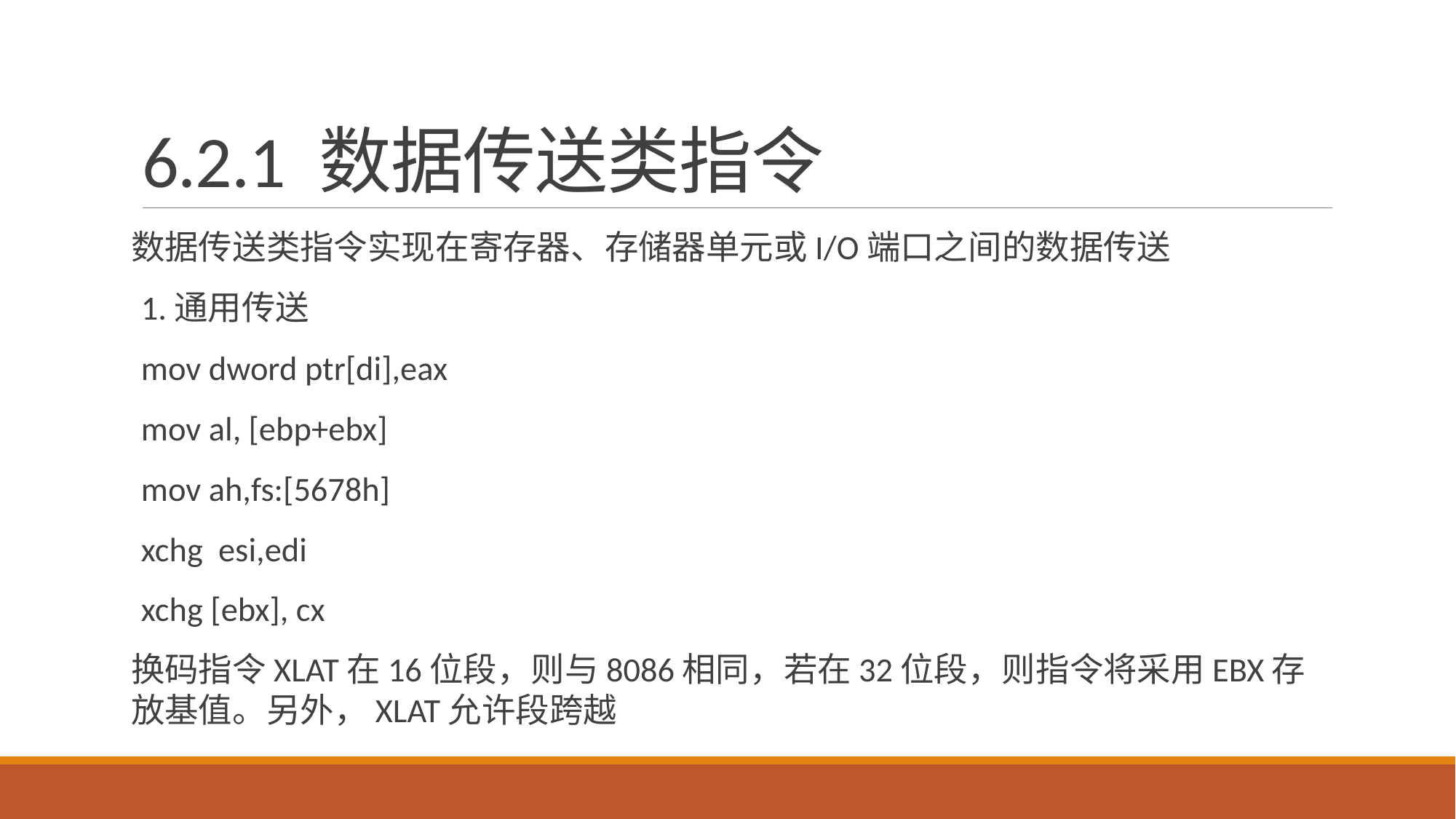

# 6.2.1 数据传送类指令
数据传送类指令实现在寄存器、存储器单元或I/O端口之间的数据传送
1.通用传送
mov dword ptr[di],eax
mov al, [ebp+ebx]
mov ah,fs:[5678h]
xchg  esi,edi
xchg [ebx], cx
换码指令XLAT在16位段，则与8086相同，若在32位段，则指令将采用EBX存放基值。另外，XLAT允许段跨越